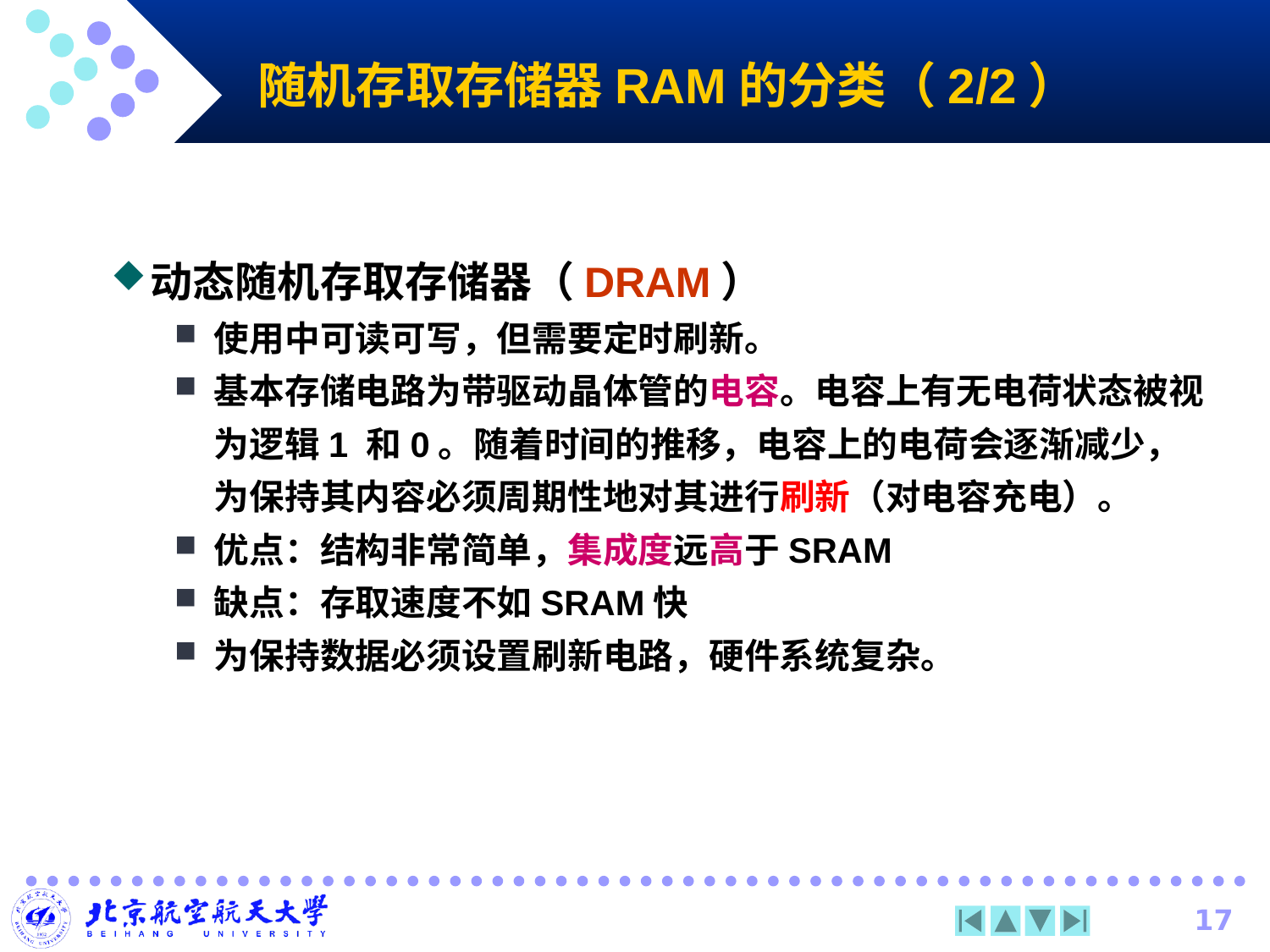

# 随机存取存储器RAM的分类（2/2）
动态随机存取存储器（DRAM）
使用中可读可写，但需要定时刷新。
基本存储电路为带驱动晶体管的电容。电容上有无电荷状态被视为逻辑1 和0。随着时间的推移，电容上的电荷会逐渐减少，为保持其内容必须周期性地对其进行刷新（对电容充电）。
优点：结构非常简单，集成度远高于SRAM
缺点：存取速度不如SRAM快
为保持数据必须设置刷新电路，硬件系统复杂。
17